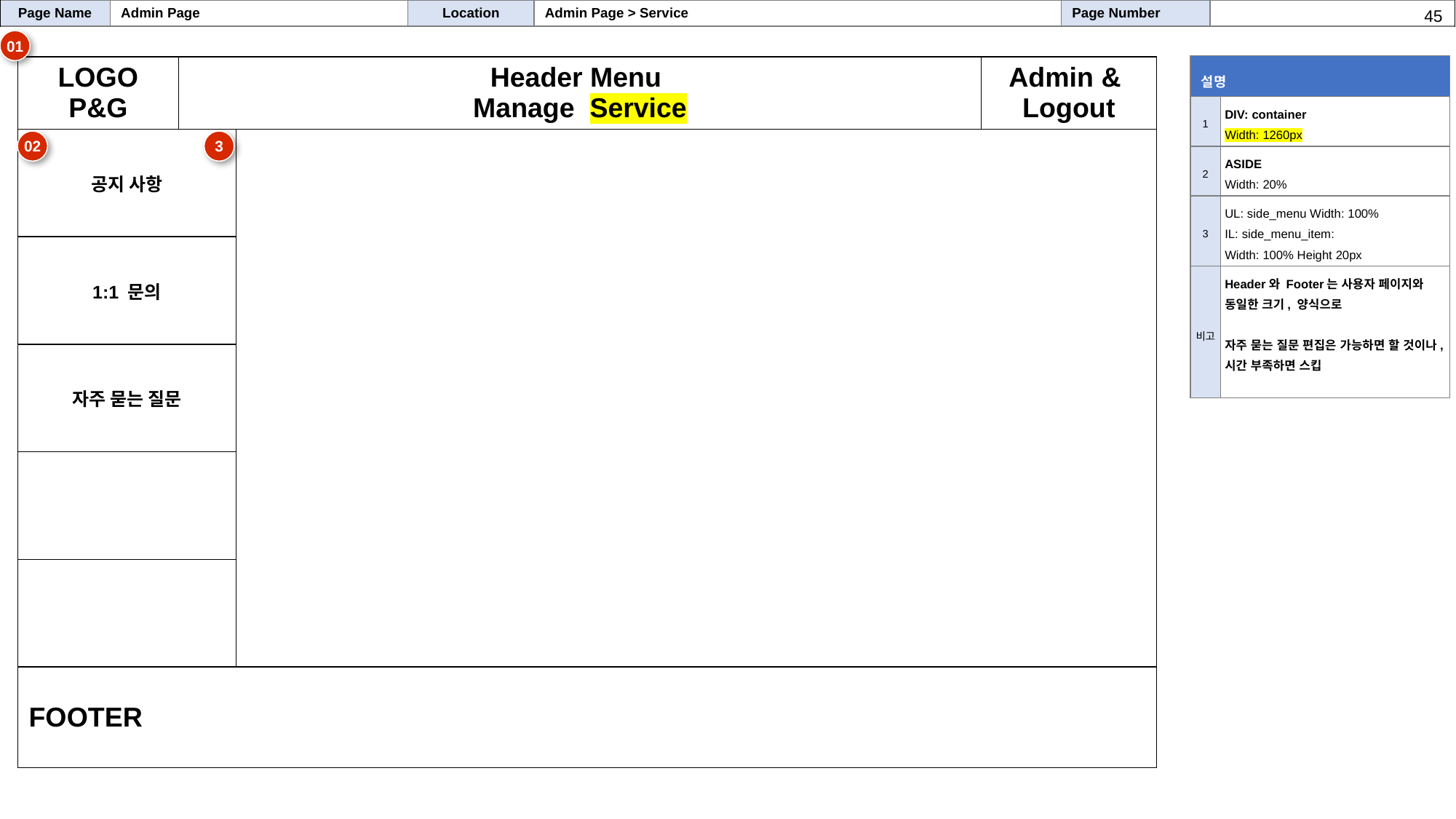

| Page Name | Admin Page | Location | Admin Page > Service | Page Number |  |
| --- | --- | --- | --- | --- | --- |
45
01
| 설명 |  |
| --- | --- |
| 1 | DIV: container Width: 1260px |
| 2 | ASIDE Width: 20% |
| 3 | UL: side\_menu Width: 100% IL: side\_menu\_item: Width: 100% Height 20px |
| 비고 | Header와 Footer는 사용자 페이지와 동일한 크기, 양식으로 자주 묻는 질문 편집은 가능하면 할 것이나, 시간 부족하면 스킵 |
| LOGO P&G | Header Menu Manage Service |  | Admin & Logout |
| --- | --- | --- | --- |
| 공지 사항 |  |  |  |
| 1:1 문의 |  |  |  |
| 자주 묻는 질문 |  |  |  |
|  |  |  |  |
|  |  |  |  |
| FOOTER |  |  |  |

02
3